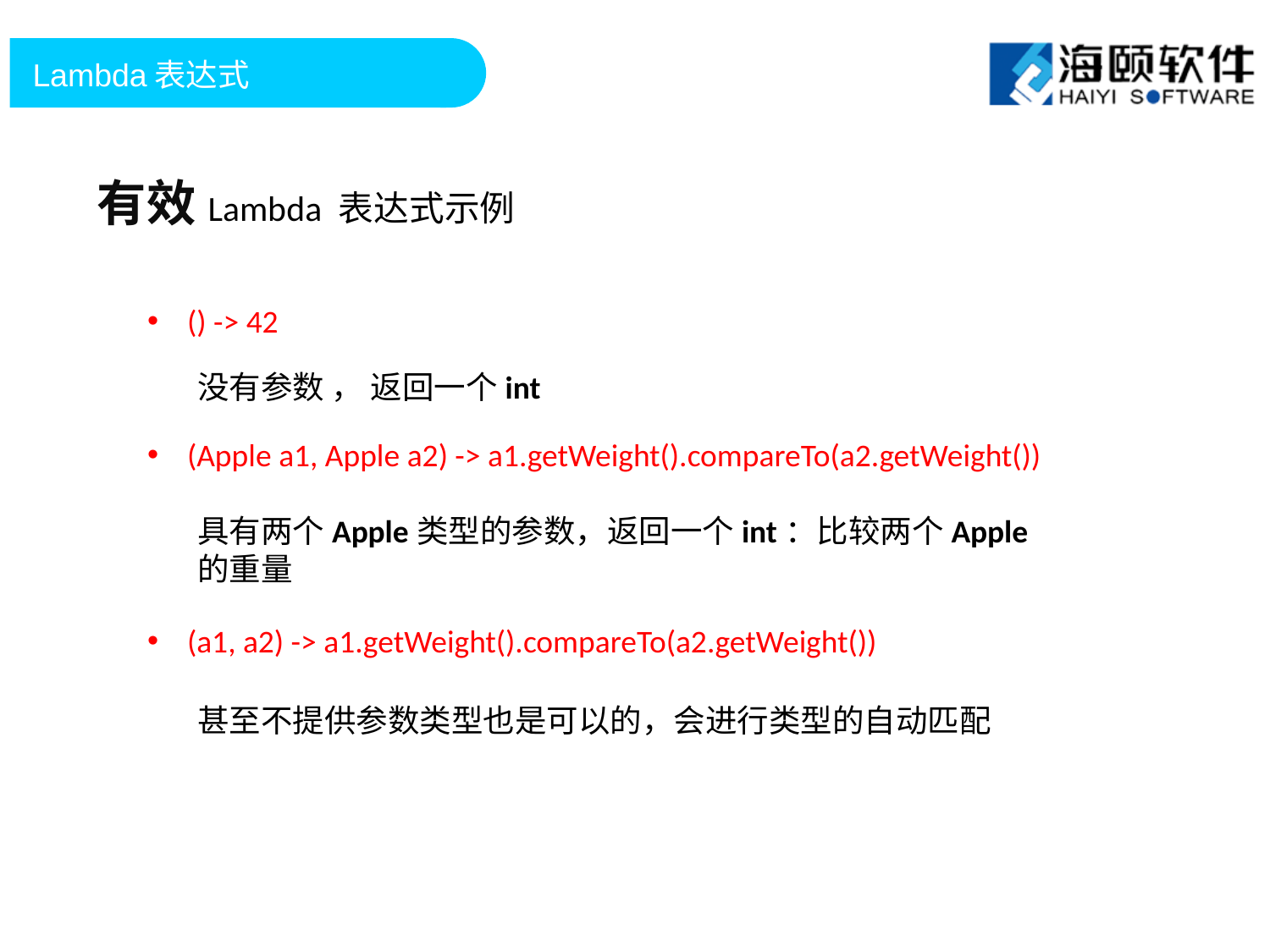

Lambda表达式
有效Lambda 表达式示例
() -> 42
没有参数 ， 返回一个int
(Apple a1, Apple a2) -> a1.getWeight().compareTo(a2.getWeight())
具有两个Apple类型的参数，返回一个int：比较两个Apple的重量
(a1, a2) -> a1.getWeight().compareTo(a2.getWeight())
甚至不提供参数类型也是可以的，会进行类型的自动匹配